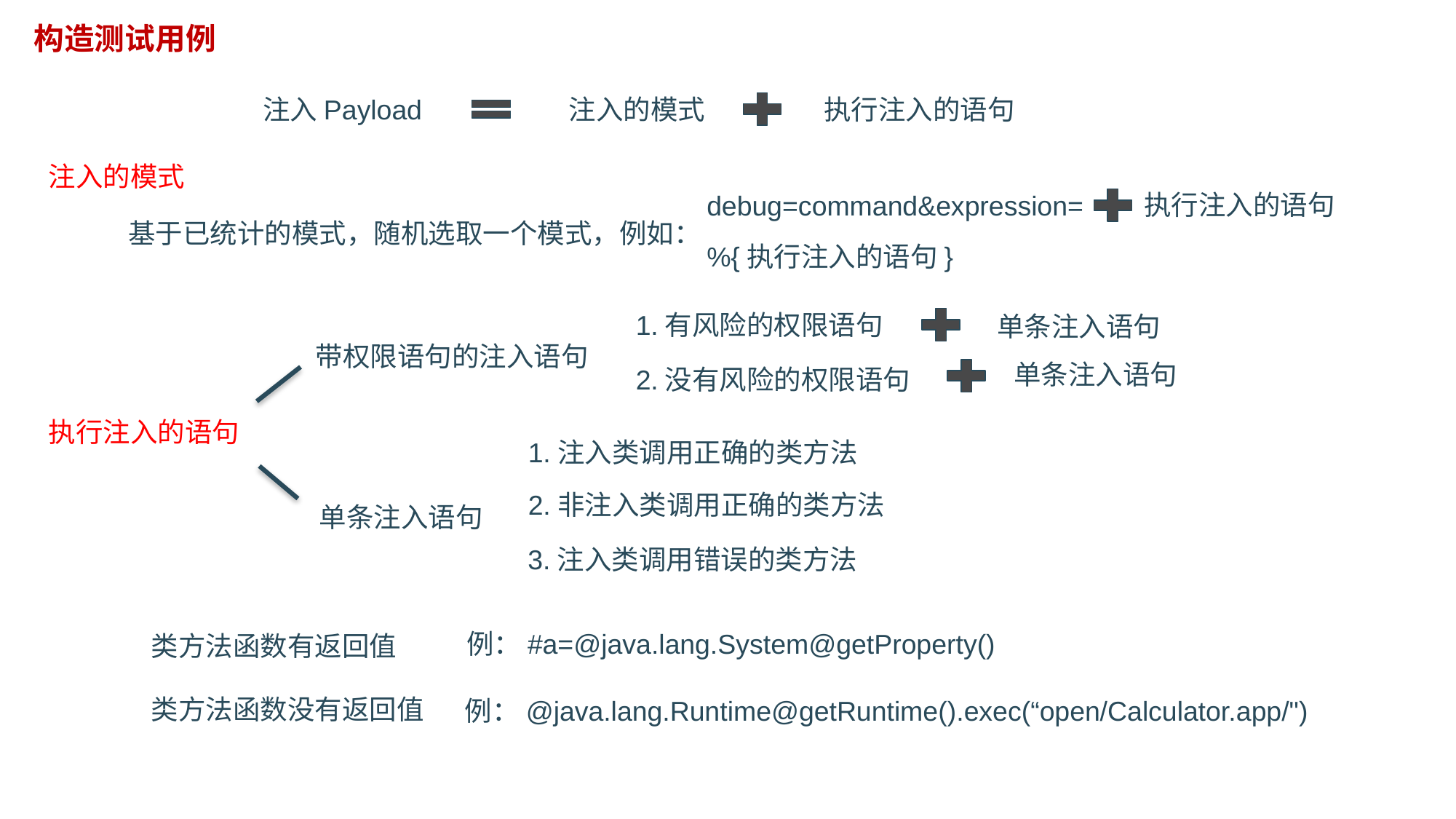

构造测试用例
注入Payload

执行注入的语句
注入的模式

注入的模式
执行注入的语句
debug=command&expression=

基于已统计的模式，随机选取一个模式，例如：
%{执行注入的语句}
1.有风险的权限语句

单条注入语句
带权限语句的注入语句
单条注入语句

2.没有风险的权限语句
执行注入的语句
1.注入类调用正确的类方法
2.非注入类调用正确的类方法
单条注入语句
3.注入类调用错误的类方法
例：#a=@java.lang.System@getProperty()
类方法函数有返回值
类方法函数没有返回值
例：@java.lang.Runtime@getRuntime().exec(“open/Calculator.app/")